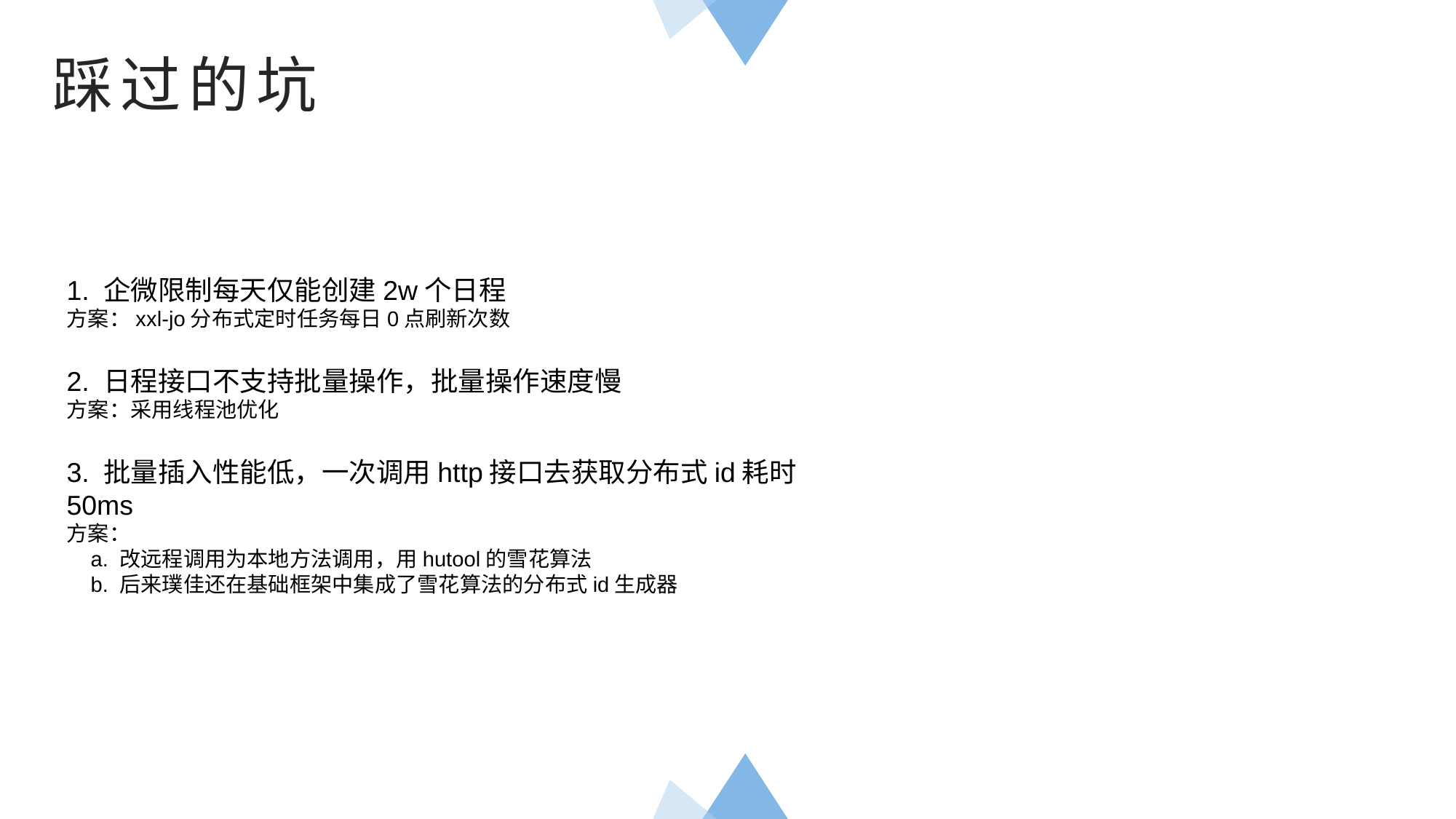

踩过的坑
1. 企微限制每天仅能创建2w个日程
方案：xxl-jo分布式定时任务每日0点刷新次数

2. 日程接口不支持批量操作，批量操作速度慢
方案：采用线程池优化

3. 批量插入性能低，一次调用http接口去获取分布式id耗时50ms
方案：
    a. 改远程调用为本地方法调用，用hutool的雪花算法
    b. 后来璞佳还在基础框架中集成了雪花算法的分布式id生成器
9